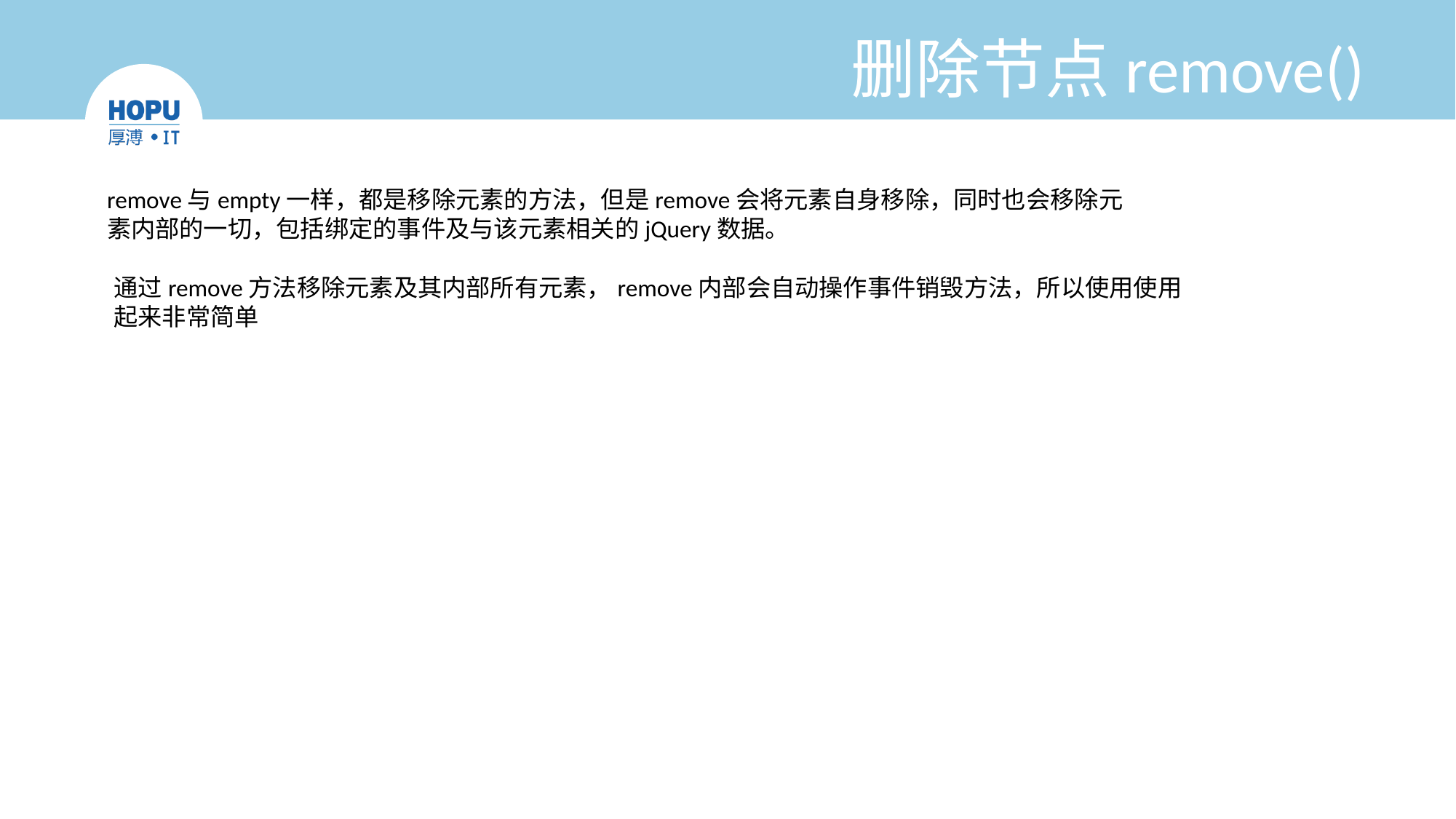

# 删除节点remove()
remove与empty一样，都是移除元素的方法，但是remove会将元素自身移除，同时也会移除元素内部的一切，包括绑定的事件及与该元素相关的jQuery数据。
通过remove方法移除元素及其内部所有元素，remove内部会自动操作事件销毁方法，所以使用使用起来非常简单